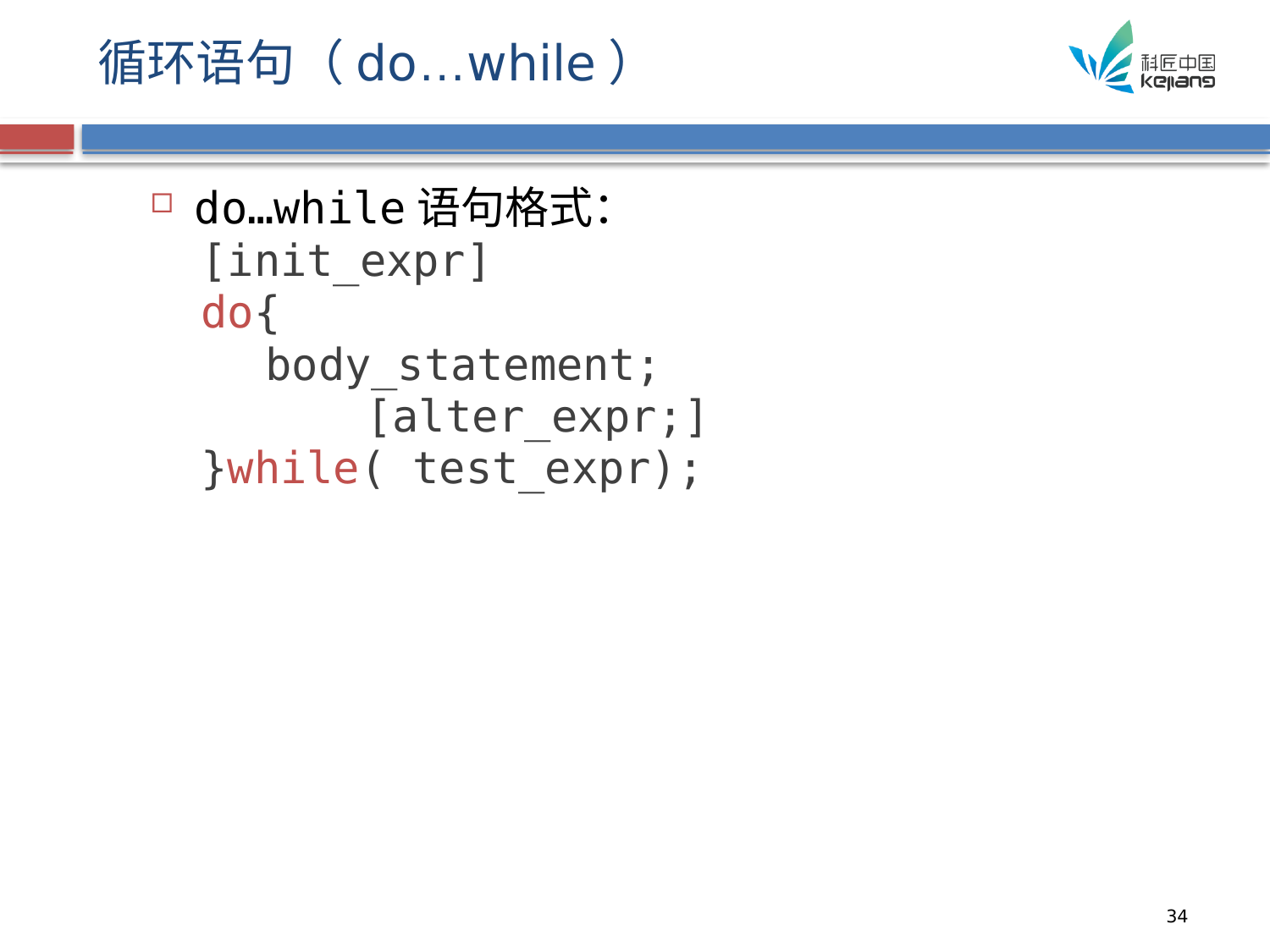

# 循环语句（do…while）
do…while语句格式：
[init_expr]
do{
	 body_statement;
		[alter_expr;]
}while( test_expr);

34